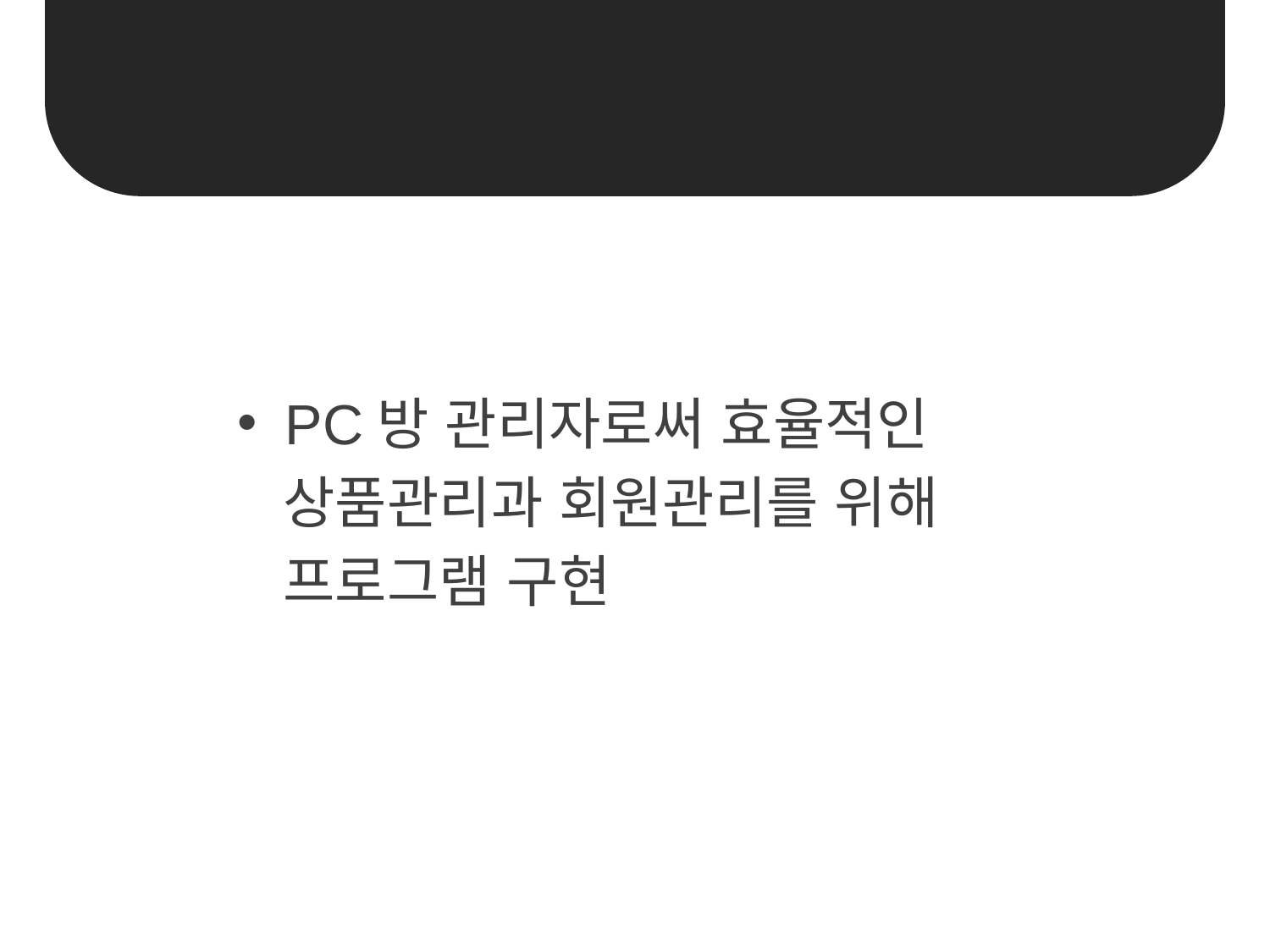

Unit  01 | 프로그램 개요
#
PC방 관리자로써 효율적인
  상품관리과 회원관리를 위해
  프로그램 구현